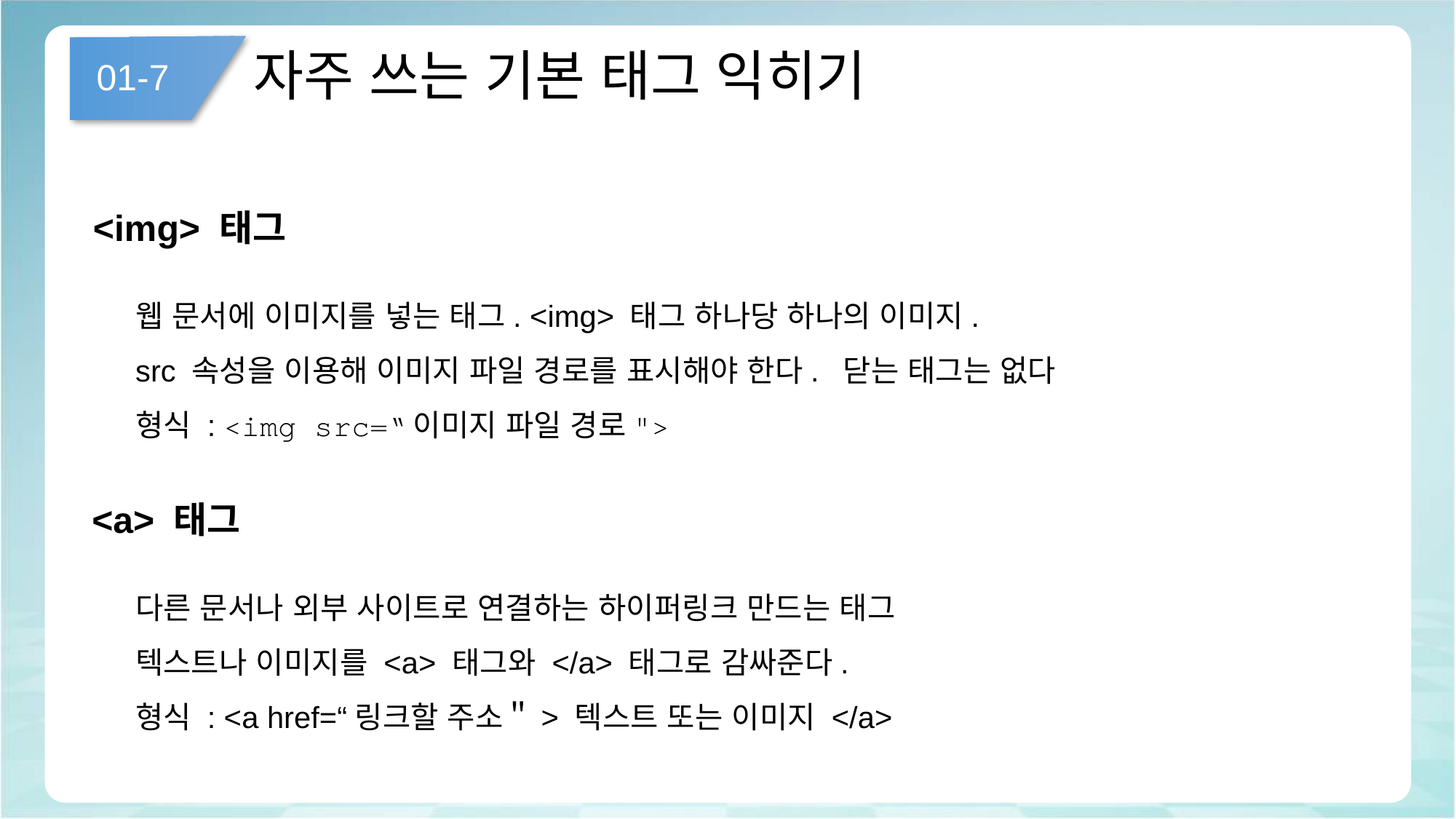

# 자주 쓰는 기본 태그 익히기
01-7
<img> 태그
웹 문서에 이미지를 넣는 태그. <img> 태그 하나당 하나의 이미지.
src 속성을 이용해 이미지 파일 경로를 표시해야 한다.  닫는 태그는 없다
형식 : <img src=“이미지 파일 경로">
<a> 태그
다른 문서나 외부 사이트로 연결하는 하이퍼링크 만드는 태그
텍스트나 이미지를 <a> 태그와 </a> 태그로 감싸준다.
형식 : <a href=“링크할 주소＂> 텍스트 또는 이미지 </a>